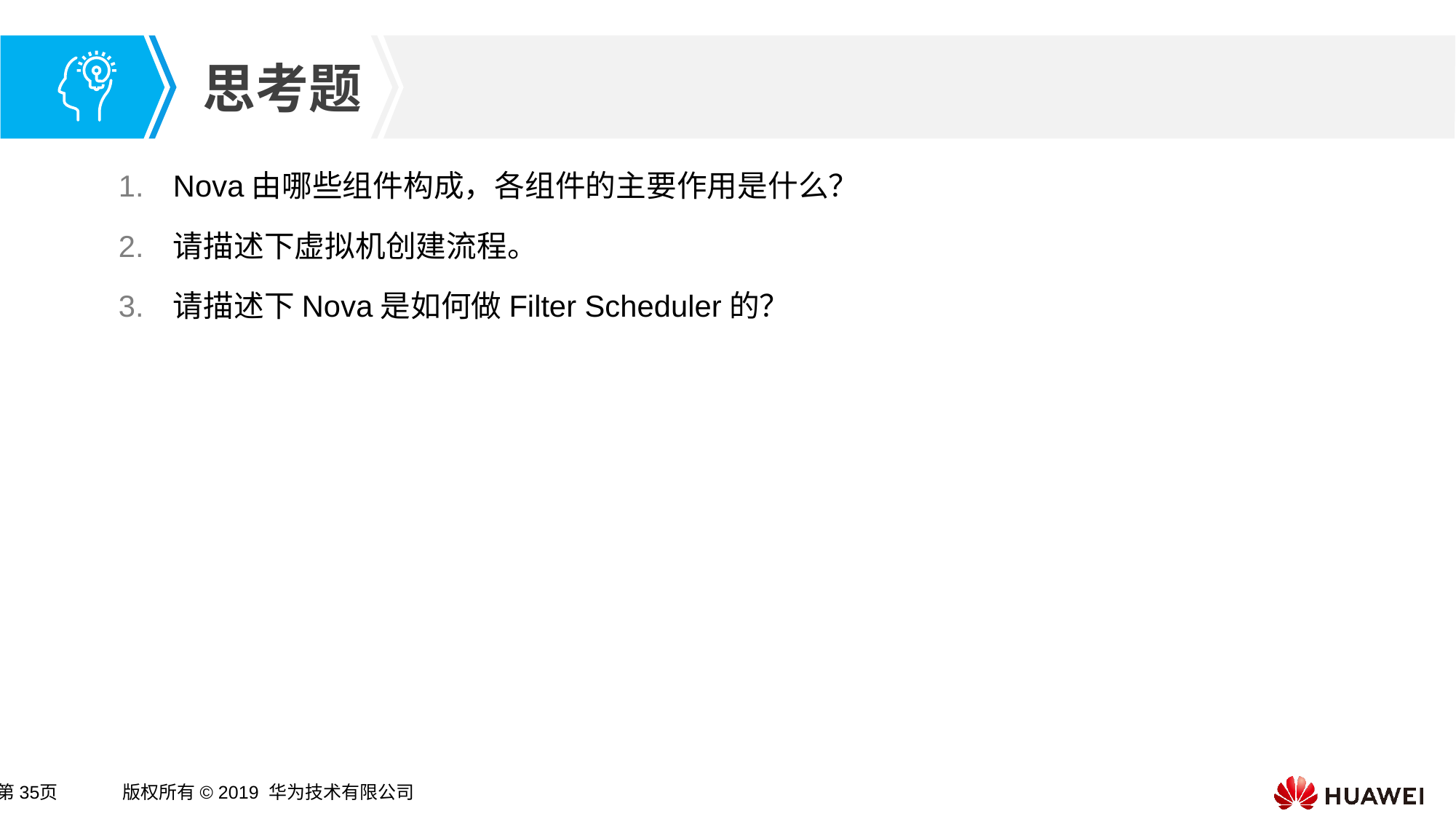

Nova由哪些组件构成，各组件的主要作用是什么？
请描述下虚拟机创建流程。
请描述下Nova是如何做Filter Scheduler的？